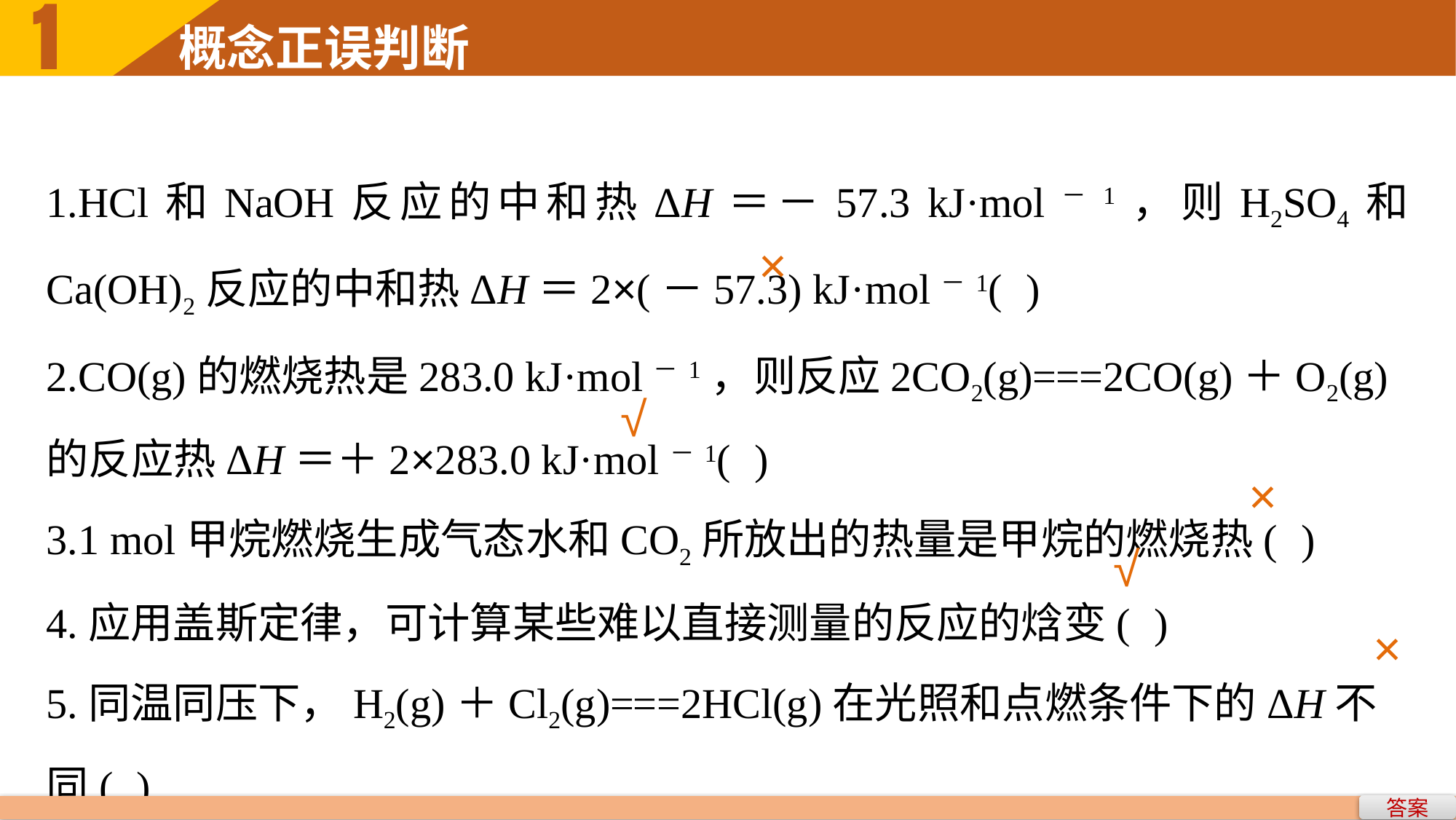

1.HCl和NaOH反应的中和热ΔH＝－57.3 kJ·mol－1，则H2SO4和Ca(OH)2反应的中和热ΔH＝2×(－57.3) kJ·mol－1(  )
2.CO(g)的燃烧热是283.0 kJ·mol－1，则反应2CO2(g)===2CO(g)＋O2(g)的反应热ΔH＝＋2×283.0 kJ·mol－1(  )
3.1 mol甲烷燃烧生成气态水和CO2所放出的热量是甲烷的燃烧热(  )
4.应用盖斯定律，可计算某些难以直接测量的反应的焓变(  )
5.同温同压下，H2(g)＋Cl2(g)===2HCl(g)在光照和点燃条件下的ΔH不同(  )
×
√
×
√
×
答案